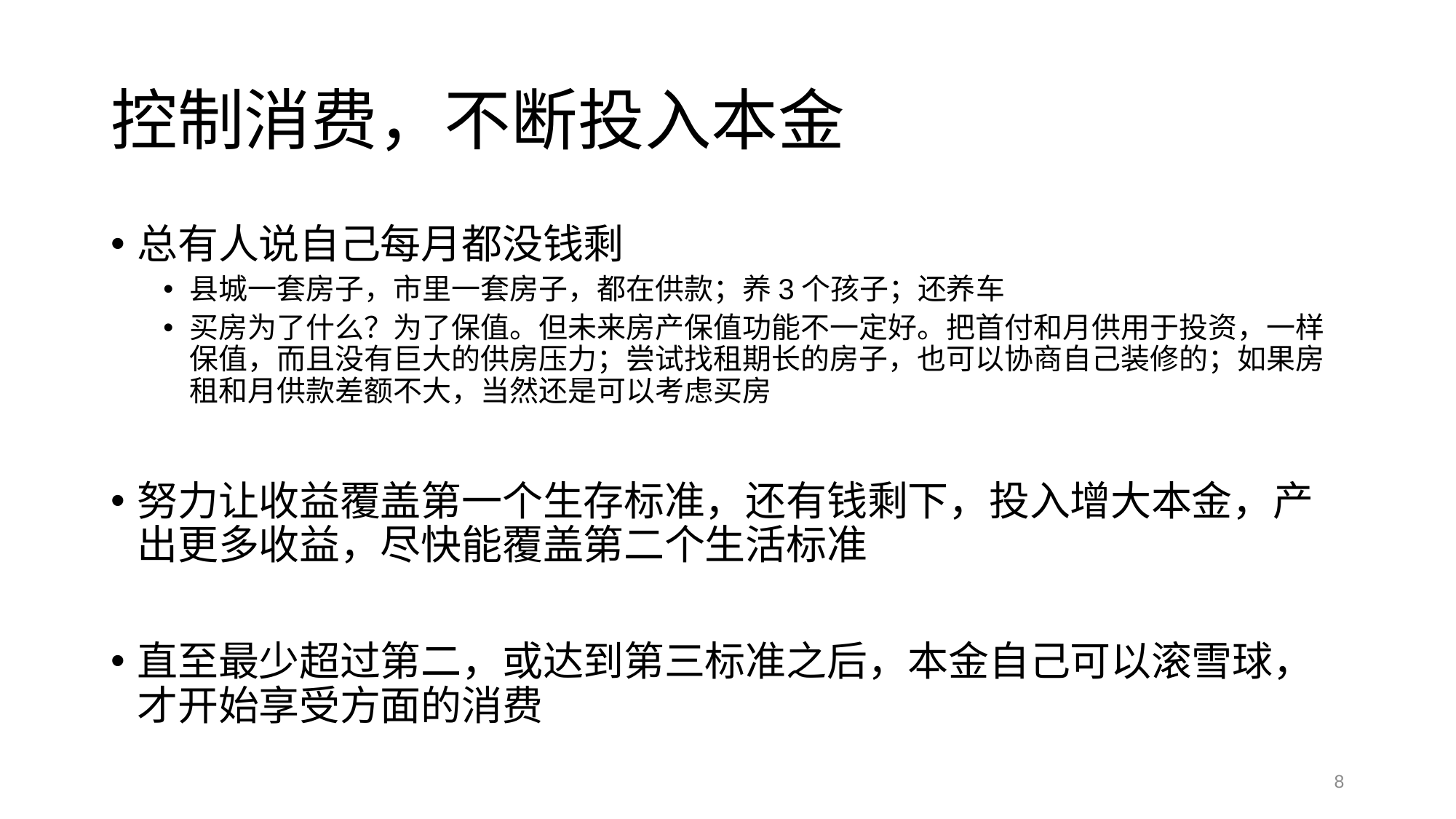

# 控制消费，不断投入本金
总有人说自己每月都没钱剩
县城一套房子，市里一套房子，都在供款；养3个孩子；还养车
买房为了什么？为了保值。但未来房产保值功能不一定好。把首付和月供用于投资，一样保值，而且没有巨大的供房压力；尝试找租期长的房子，也可以协商自己装修的；如果房租和月供款差额不大，当然还是可以考虑买房

努力让收益覆盖第一个生存标准，还有钱剩下，投入增大本金，产出更多收益，尽快能覆盖第二个生活标准

直至最少超过第二，或达到第三标准之后，本金自己可以滚雪球，才开始享受方面的消费
8